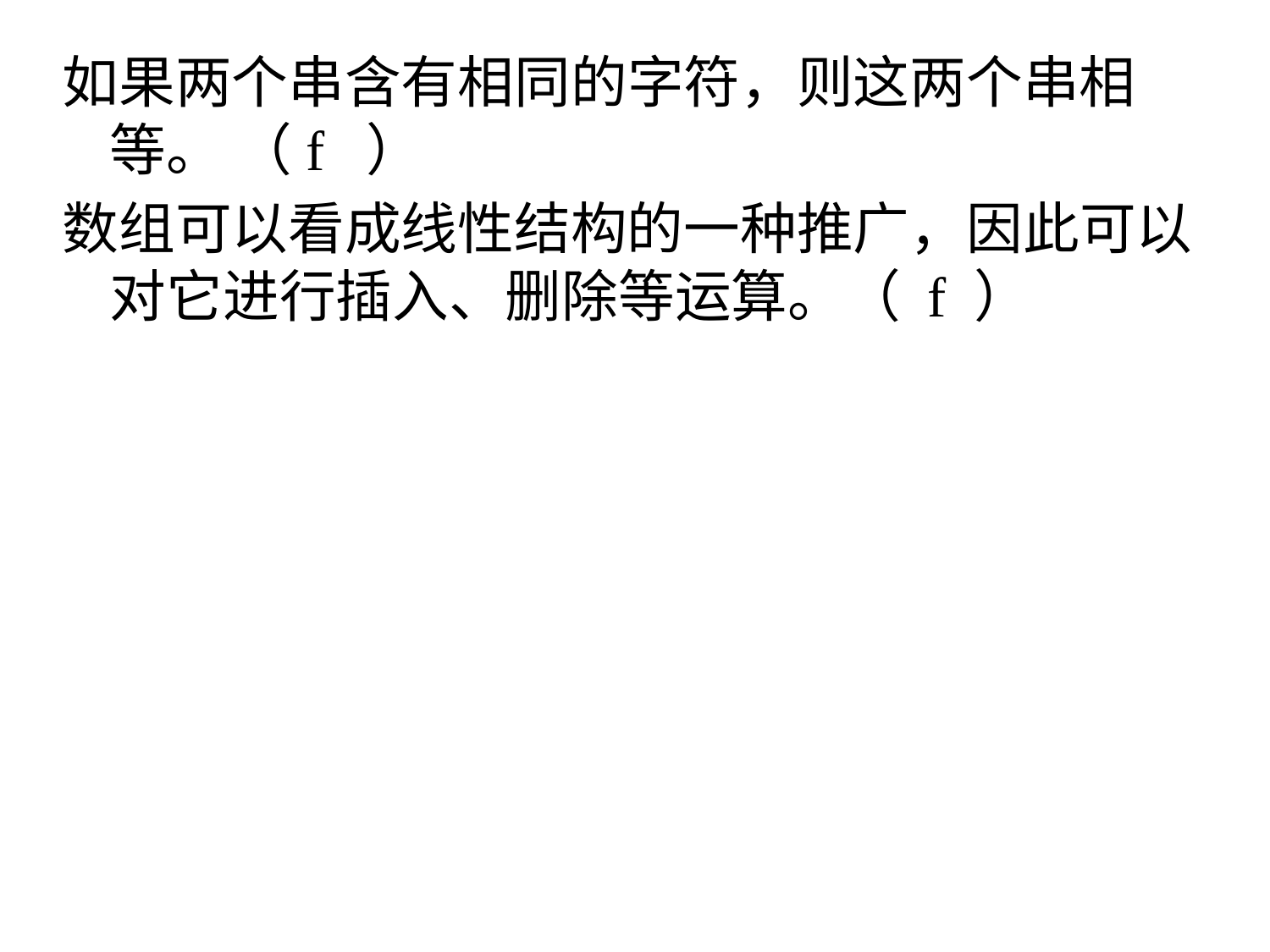

如果两个串含有相同的字符，则这两个串相等。 （f  ）
数组可以看成线性结构的一种推广，因此可以对它进行插入、删除等运算。（ f ）